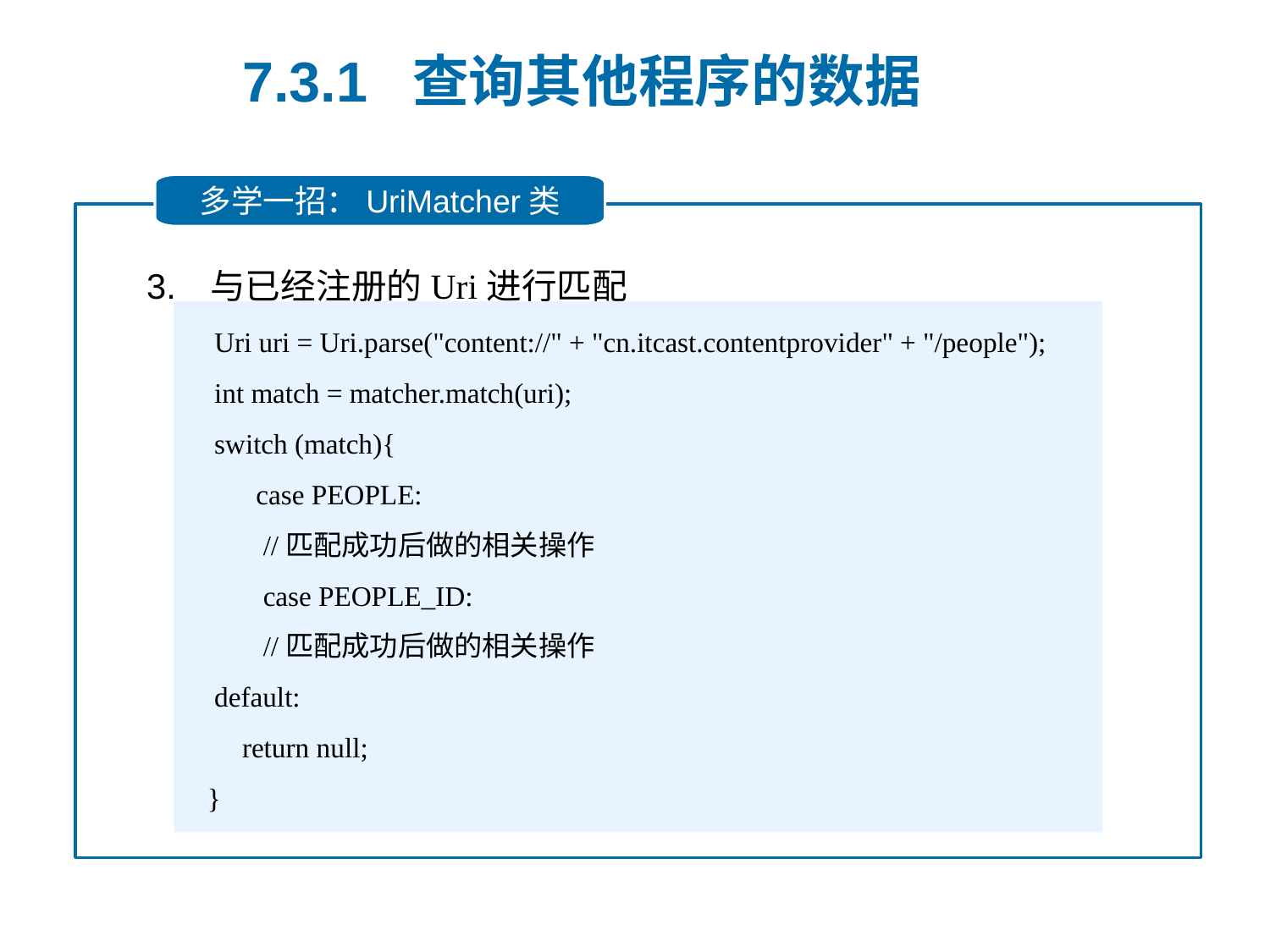

7.3.1  查询其他程序的数据

多学一招：UriMatcher类

与已经注册的Uri进行匹配
    Uri uri = Uri.parse("content://" + "cn.itcast.contentprovider" + "/people");
    int match = matcher.match(uri);
    switch (match){
          case PEOPLE:
           //匹配成功后做的相关操作
           case PEOPLE_ID:
           //匹配成功后做的相关操作
    default:
        return null;
   }